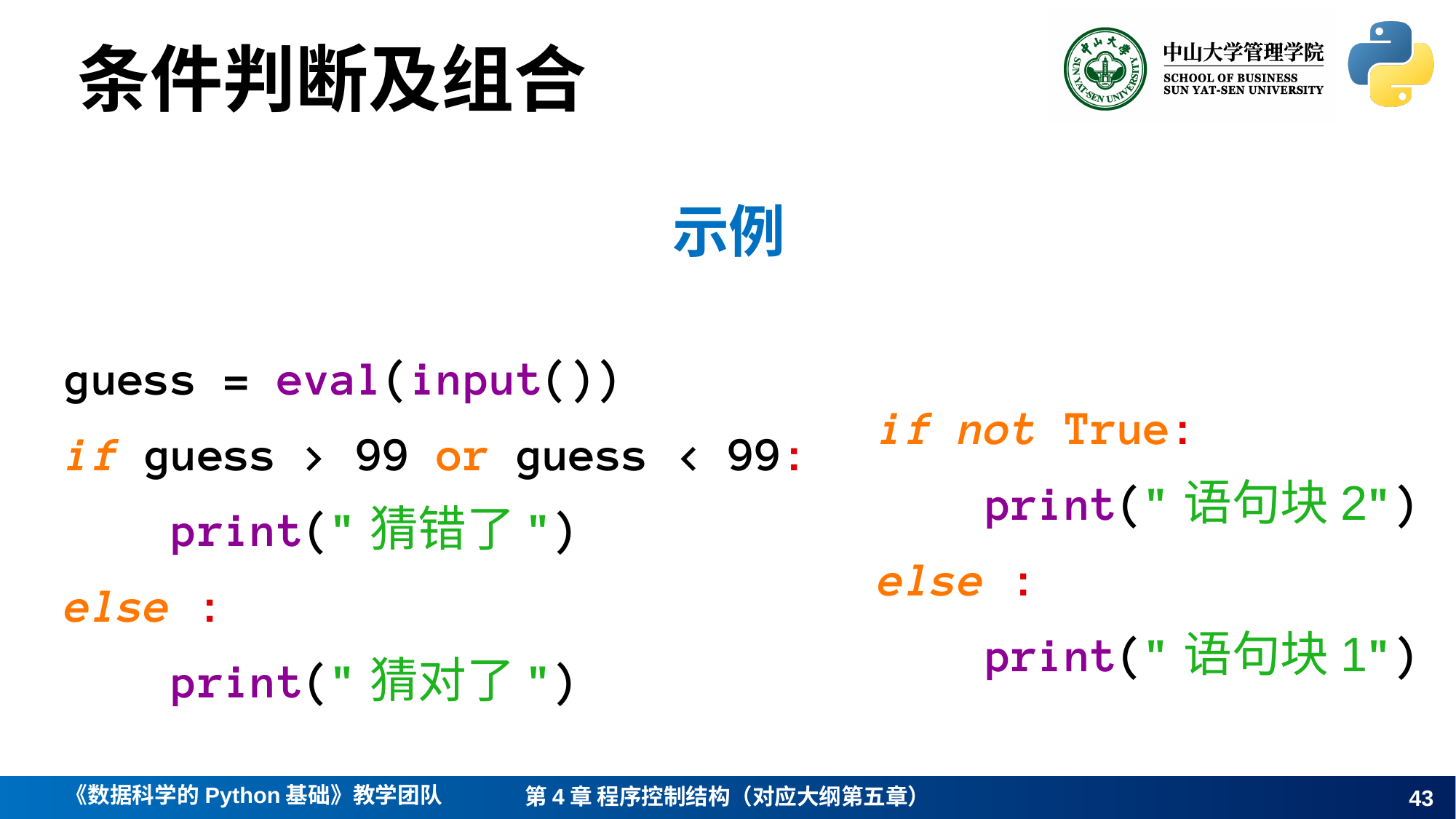

条件判断及组合
示例
guess = eval(input())
if guess > 99 or guess < 99:
    print("猜错了")
else :
    print("猜对了")
if not True:
    print("语句块2")
else :
    print("语句块1")
43